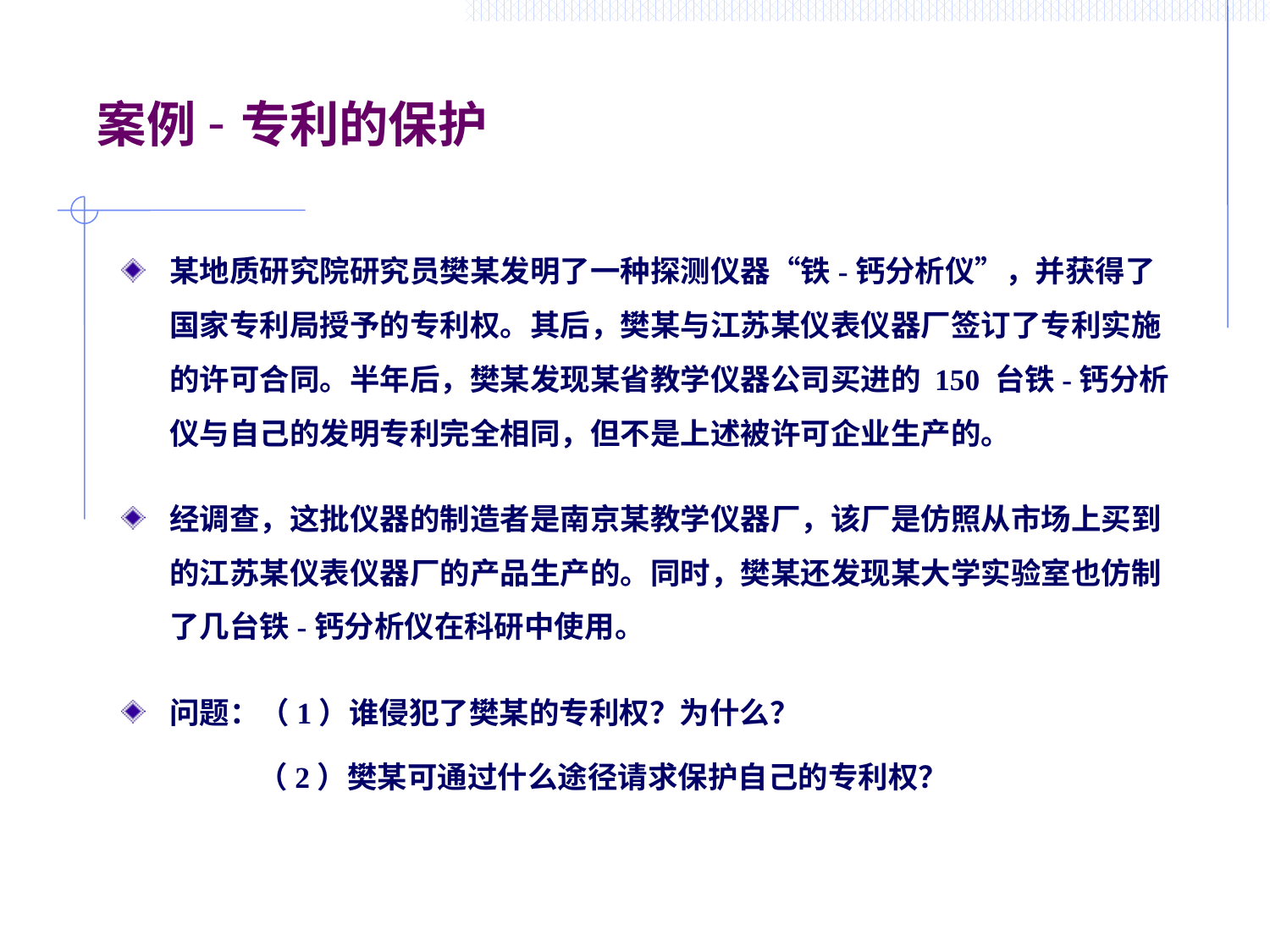

# 案例-专利的保护
某地质研究院研究员樊某发明了一种探测仪器“铁-钙分析仪”，并获得了国家专利局授予的专利权。其后，樊某与江苏某仪表仪器厂签订了专利实施的许可合同。半年后，樊某发现某省教学仪器公司买进的 150 台铁-钙分析仪与自己的发明专利完全相同，但不是上述被许可企业生产的。
经调查，这批仪器的制造者是南京某教学仪器厂，该厂是仿照从市场上买到的江苏某仪表仪器厂的产品生产的。同时，樊某还发现某大学实验室也仿制了几台铁-钙分析仪在科研中使用。
问题：（1）谁侵犯了樊某的专利权？为什么？
                   （2）樊某可通过什么途径请求保护自己的专利权？